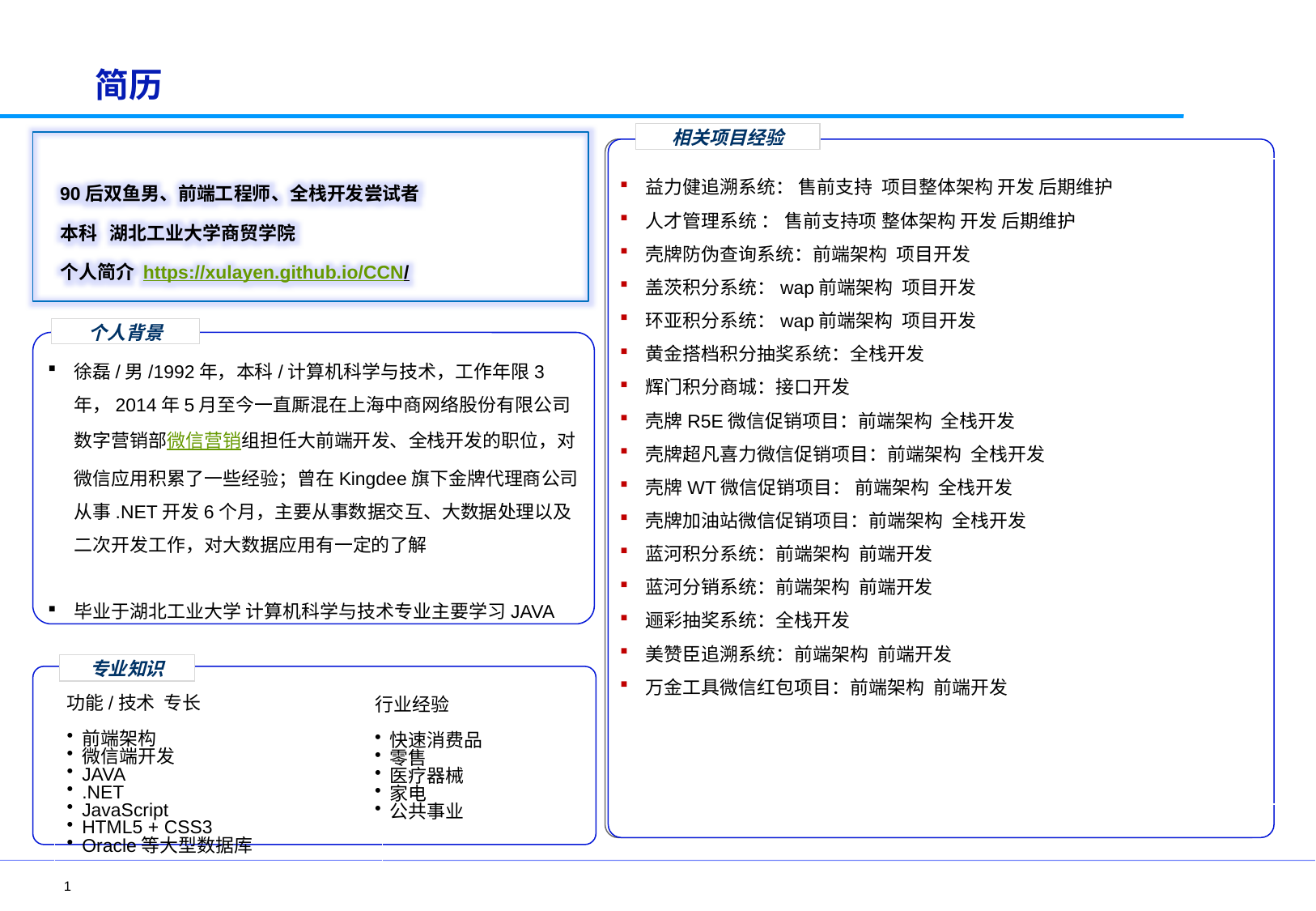

# 简历
相关项目经验

90后双鱼男、前端工程师、全栈开发尝试者

本科   湖北工业大学商贸学院

个人简介 https://xulayen.github.io/CCN/

益力健追溯系统： 售前支持  项目整体架构 开发 后期维护
人才管理系统 ： 售前支持项 整体架构 开发 后期维护
壳牌防伪查询系统：前端架构  项目开发
盖茨积分系统：wap前端架构  项目开发
环亚积分系统：wap前端架构  项目开发
黄金搭档积分抽奖系统：全栈开发
辉门积分商城：接口开发
壳牌R5E微信促销项目：前端架构  全栈开发
壳牌超凡喜力微信促销项目：前端架构  全栈开发
壳牌WT微信促销项目： 前端架构  全栈开发
壳牌加油站微信促销项目：前端架构  全栈开发
蓝河积分系统：前端架构  前端开发
蓝河分销系统：前端架构  前端开发
逦彩抽奖系统：全栈开发
美赞臣追溯系统：前端架构  前端开发
万金工具微信红包项目：前端架构  前端开发
个人背景
徐磊/男/1992年，本科/计算机科学与技术，工作年限3年，2014年5月至今一直厮混在上海中商网络股份有限公司数字营销部微信营销组担任大前端开发、全栈开发的职位，对微信应用积累了一些经验；曾在Kingdee旗下金牌代理商公司从事.NET开发6个月，主要从事数据交互、大数据处理以及二次开发工作，对大数据应用有一定的了解

毕业于湖北工业大学 计算机科学与技术专业主要学习JAVA
专业知识

功能/技术  专长

前端架构
微信端开发
JAVA
.NET
JavaScript
HTML5 + CSS3
Oracle等大型数据库
行业经验

快速消费品
零售
医疗器械
家电
公共事业
1